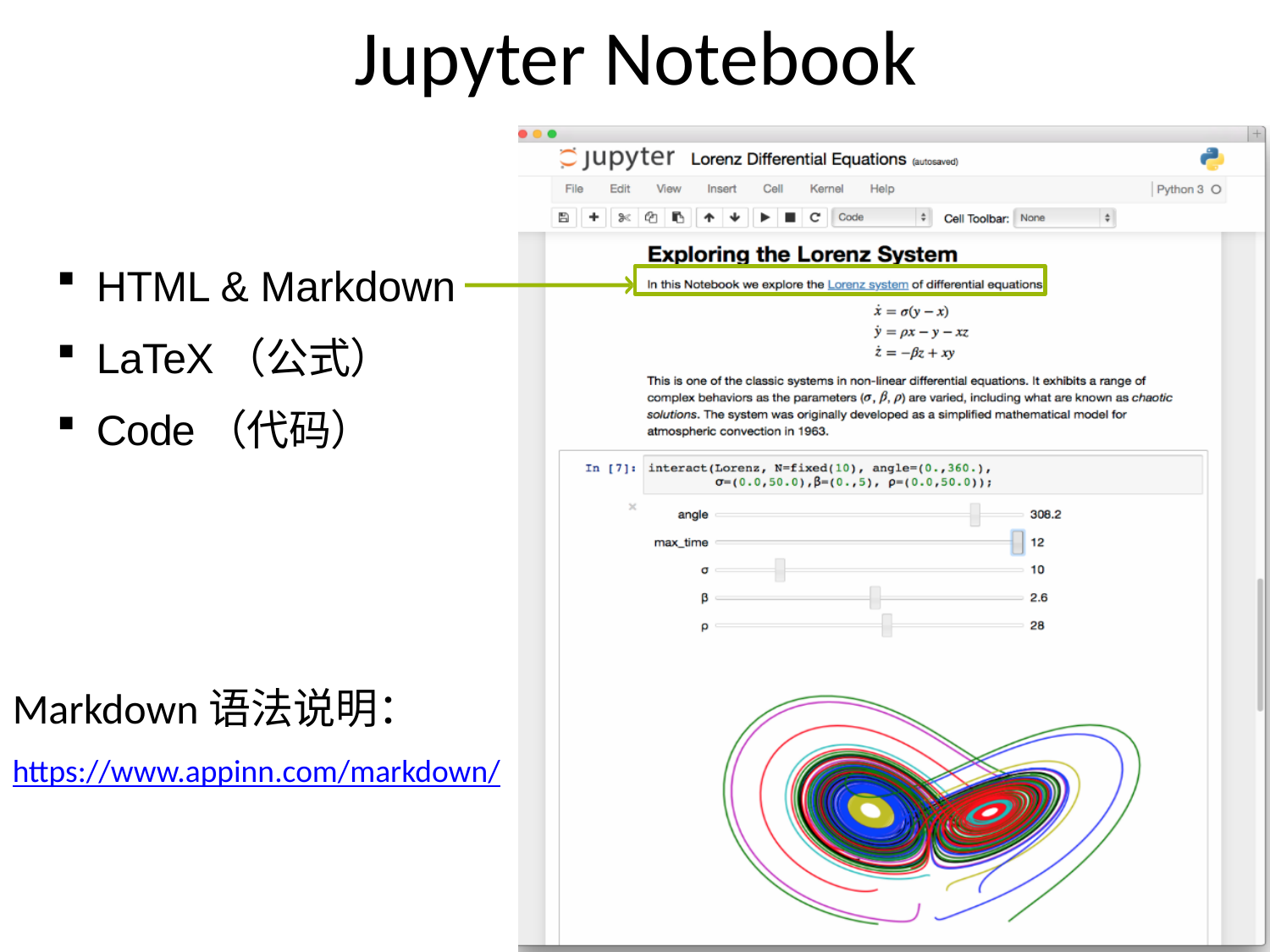

# Jupyter Notebook

HTML & Markdown
LaTeX（公式）
Code（代码）

Markdown语法说明：https://www.appinn.com/markdown/